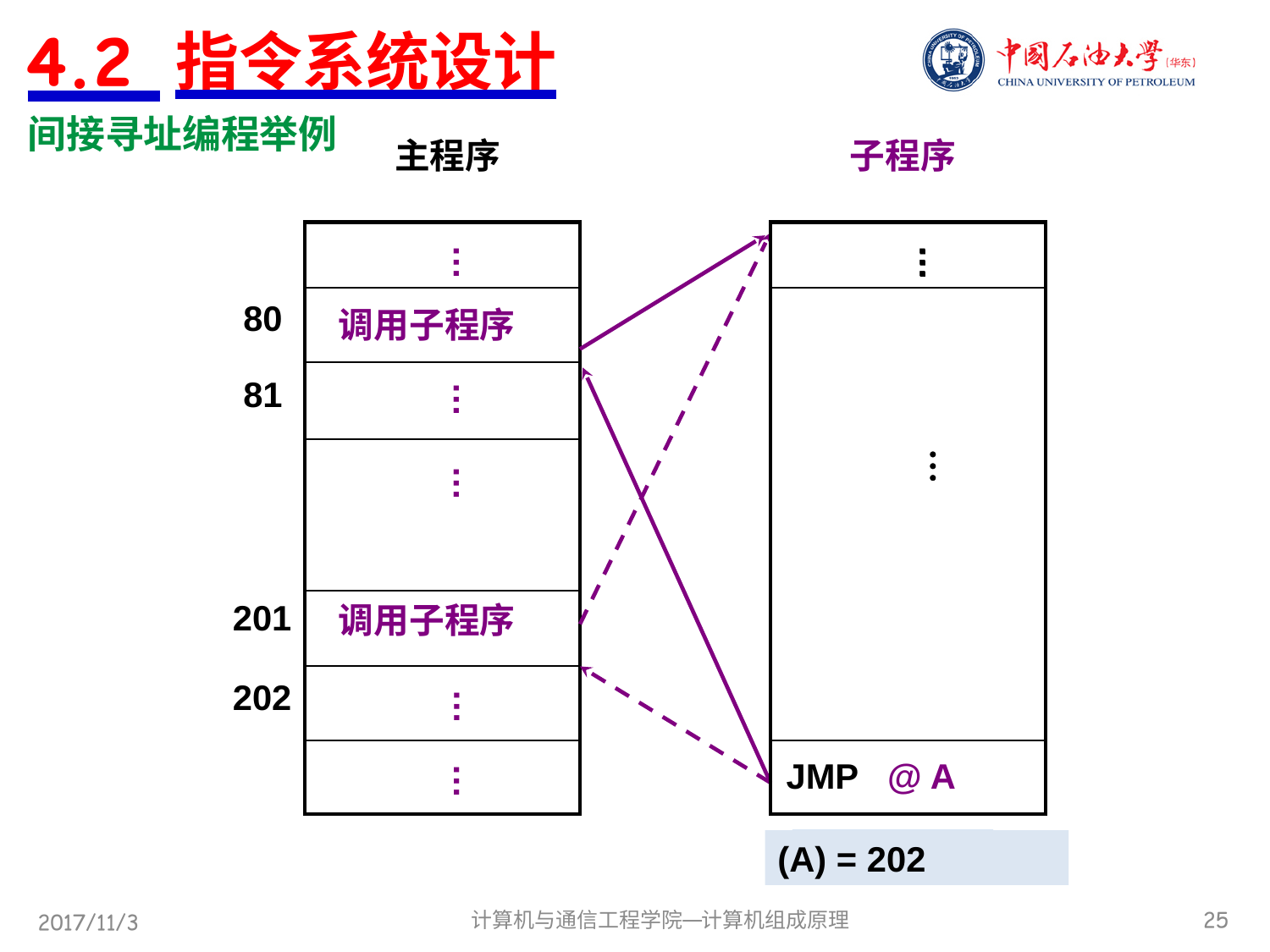

# 4.2 指令系统设计
间接寻址编程举例

主程序
子程序
|  |
| --- |
|  |
|  |
|  |
|  |
|  |
|  |
|  |
| --- |
|  |
|  |
…

…
 　　…

…
 　　…

80
81
201
202
调用子程序
 …     …

调用子程序

…
…
JMP   @ A
(A) = 81

(A) = 202
计算机与通信工程学院—计算机组成原理
25
2017/11/3